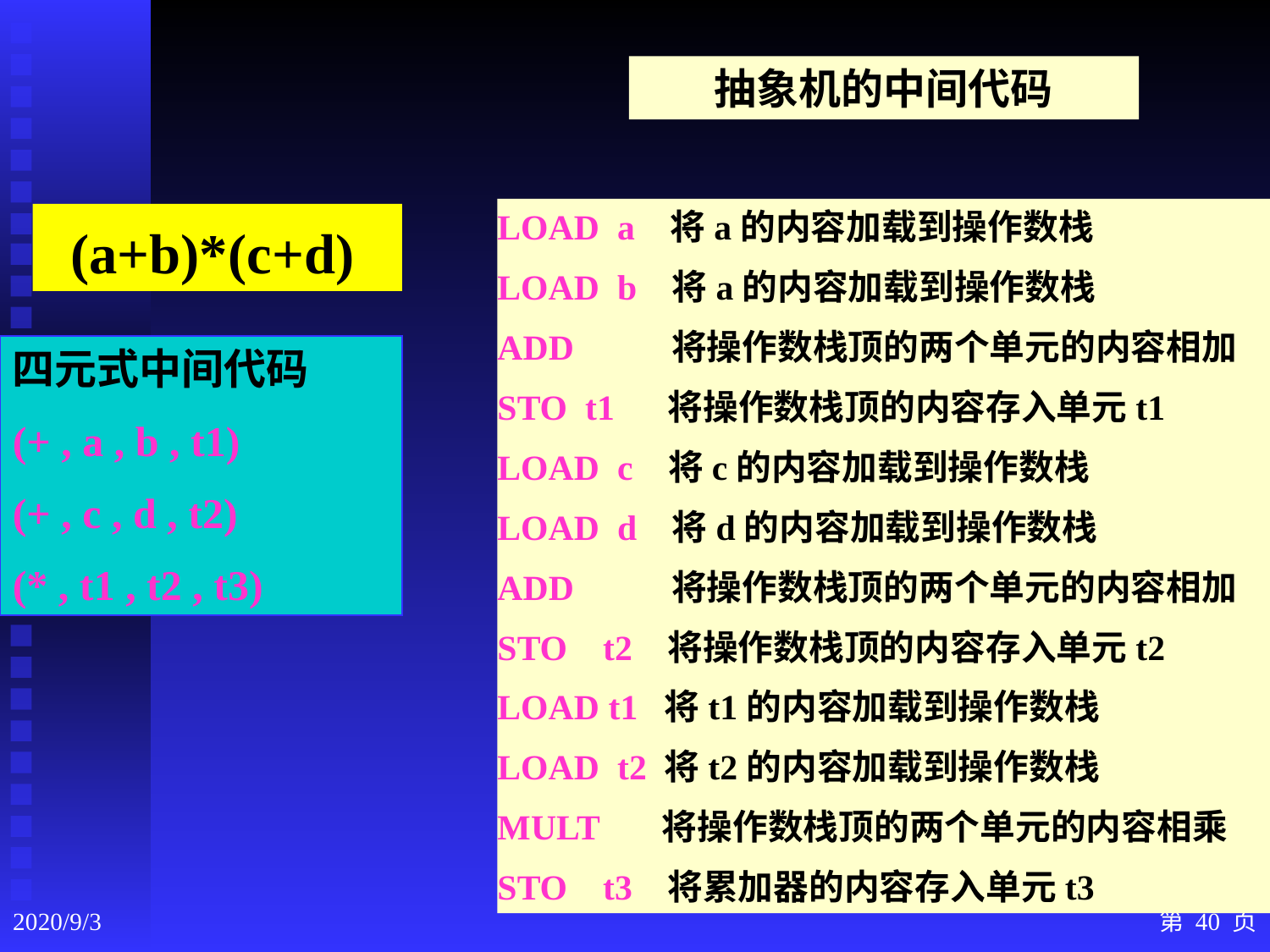

抽象机的中间代码
LOAD  a   将a的内容加载到操作数栈
LOAD  b   将a的内容加载到操作数栈
ADD          将操作数栈顶的两个单元的内容相加
STO  t1     将操作数栈顶的内容存入单元t1
LOAD  c   将c的内容加载到操作数栈
LOAD  d   将d的内容加载到操作数栈
ADD          将操作数栈顶的两个单元的内容相加
STO    t2   将操作数栈顶的内容存入单元t2
LOAD t1  将t1的内容加载到操作数栈
LOAD  t2 将t2的内容加载到操作数栈
MULT      将操作数栈顶的两个单元的内容相乘
STO    t3   将累加器的内容存入单元t3
(a+b)*(c+d)
四元式中间代码
(+ , a , b , t1)
(+ , c , d , t2)
(* , t1 , t2 , t3)
2020/9/3
第 40 页